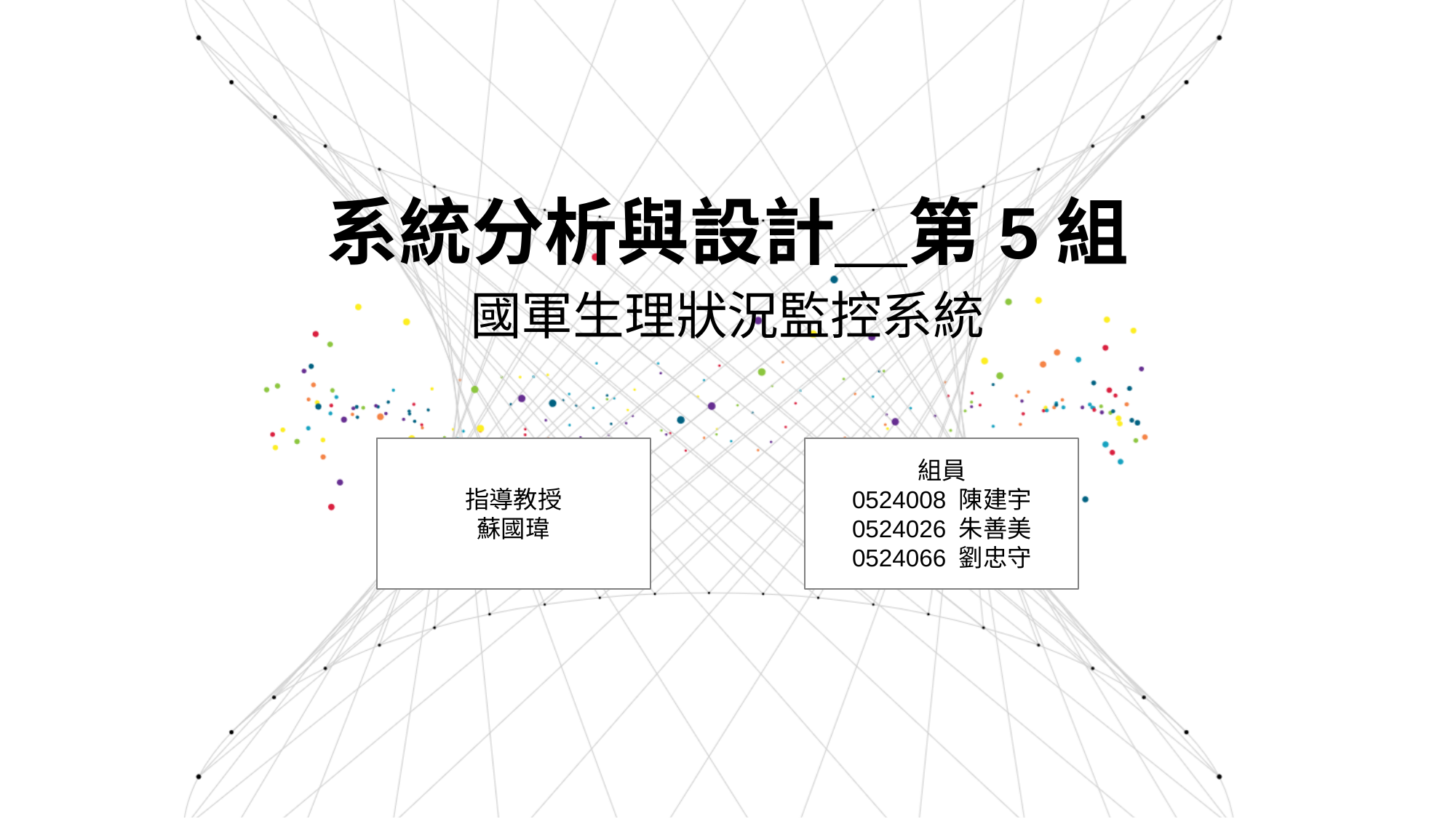

系統分析與設計＿第5組
國軍生理狀況監控系統
指導教授
蘇國瑋
組員
0524008 陳建宇
0524026 朱善美
0524066 劉忠守